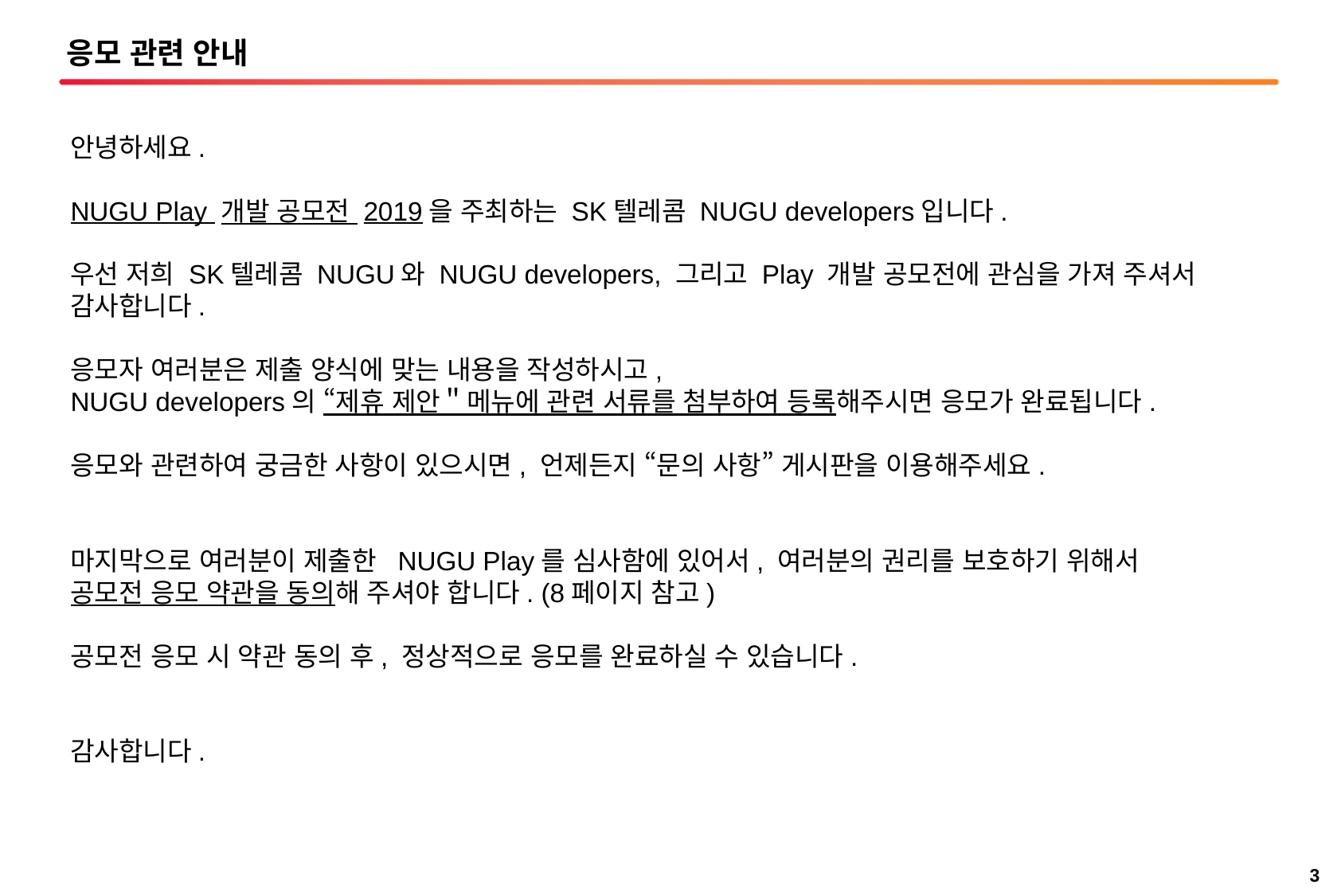

응모 관련 안내
안녕하세요.

NUGU Play 개발 공모전 2019을 주최하는 SK텔레콤 NUGU developers입니다.

우선 저희 SK텔레콤 NUGU와 NUGU developers, 그리고 Play 개발 공모전에 관심을 가져 주셔서
감사합니다.

응모자 여러분은 제출 양식에 맞는 내용을 작성하시고,
NUGU developers의 “제휴 제안＂메뉴에 관련 서류를 첨부하여 등록해주시면 응모가 완료됩니다.

응모와 관련하여 궁금한 사항이 있으시면, 언제든지 “문의 사항” 게시판을 이용해주세요.

마지막으로 여러분이 제출한  NUGU Play를 심사함에 있어서, 여러분의 권리를 보호하기 위해서
공모전 응모 약관을 동의해 주셔야 합니다. (8페이지 참고)

공모전 응모 시 약관 동의 후, 정상적으로 응모를 완료하실 수 있습니다.

감사합니다.